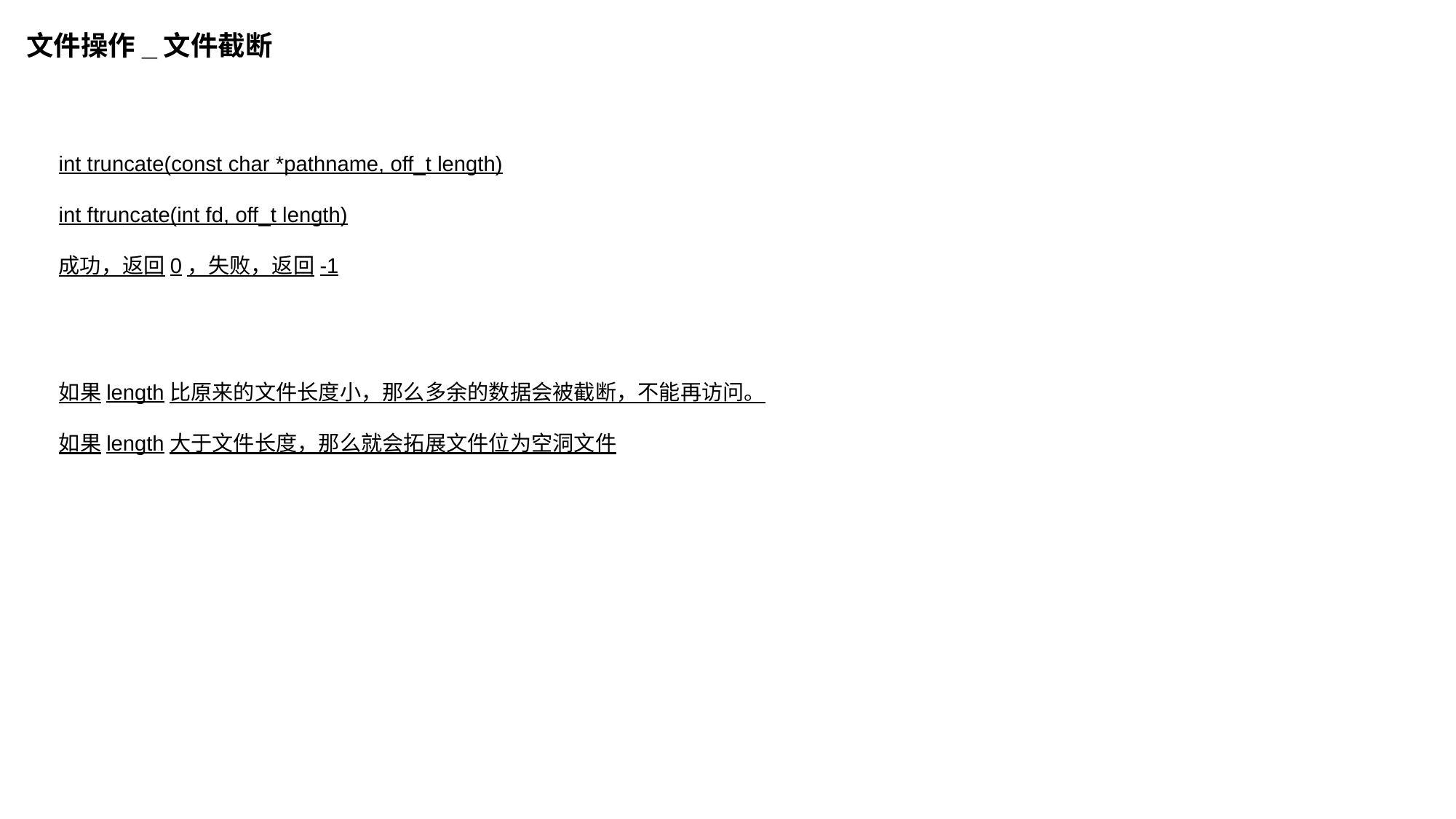

文件操作_文件截断
int truncate(const char *pathname, off_t length)

int ftruncate(int fd, off_t length)

成功，返回0，失败，返回-1
如果length比原来的文件长度小，那么多余的数据会被截断，不能再访问。

如果length大于文件长度，那么就会拓展文件位为空洞文件